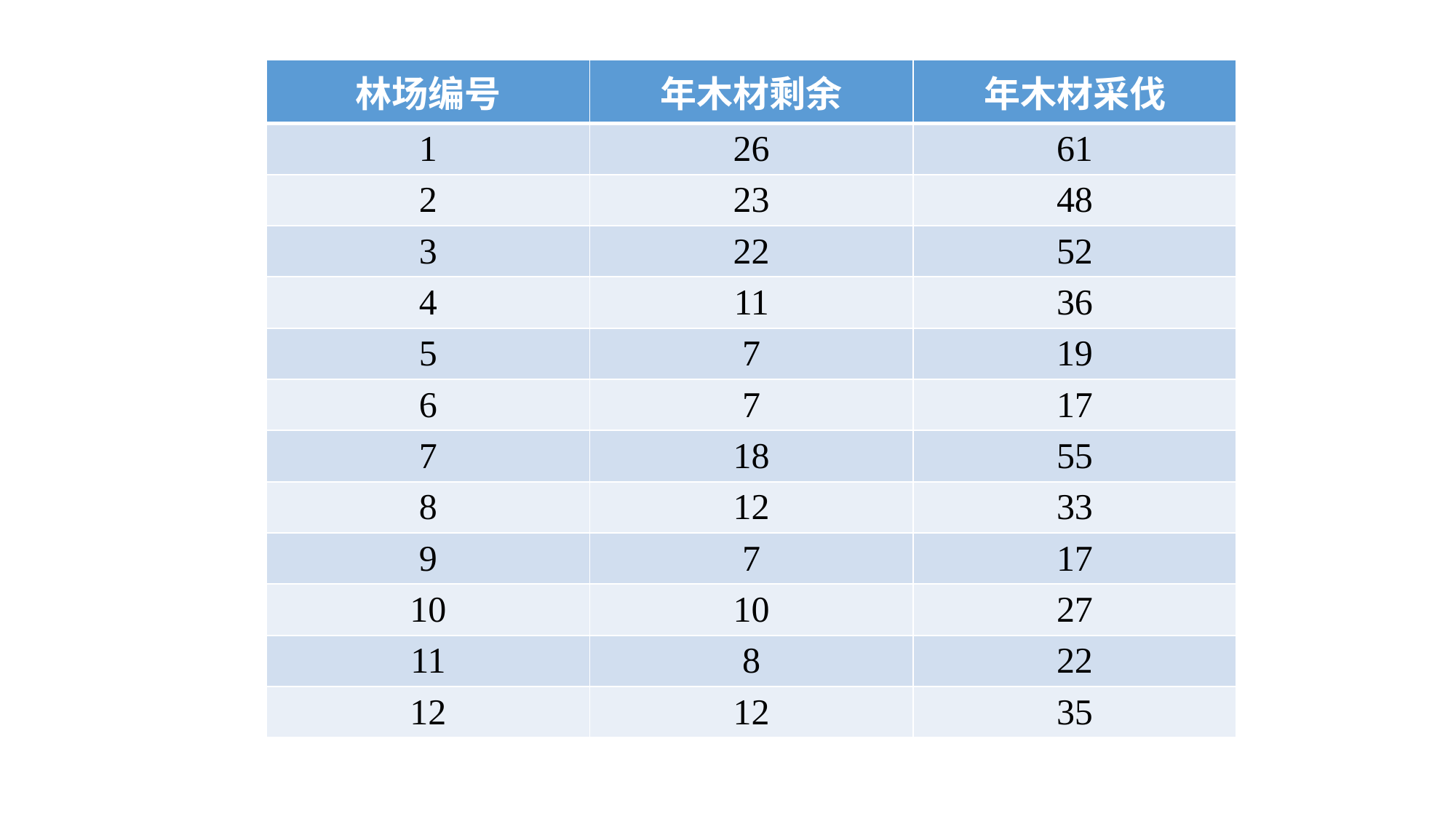

| 林场编号 | 年木材剩余 | 年木材采伐 |
| --- | --- | --- |
| 1 | 26 | 61 |
| 2 | 23 | 48 |
| 3 | 22 | 52 |
| 4 | 11 | 36 |
| 5 | 7 | 19 |
| 6 | 7 | 17 |
| 7 | 18 | 55 |
| 8 | 12 | 33 |
| 9 | 7 | 17 |
| 10 | 10 | 27 |
| 11 | 8 | 22 |
| 12 | 12 | 35 |